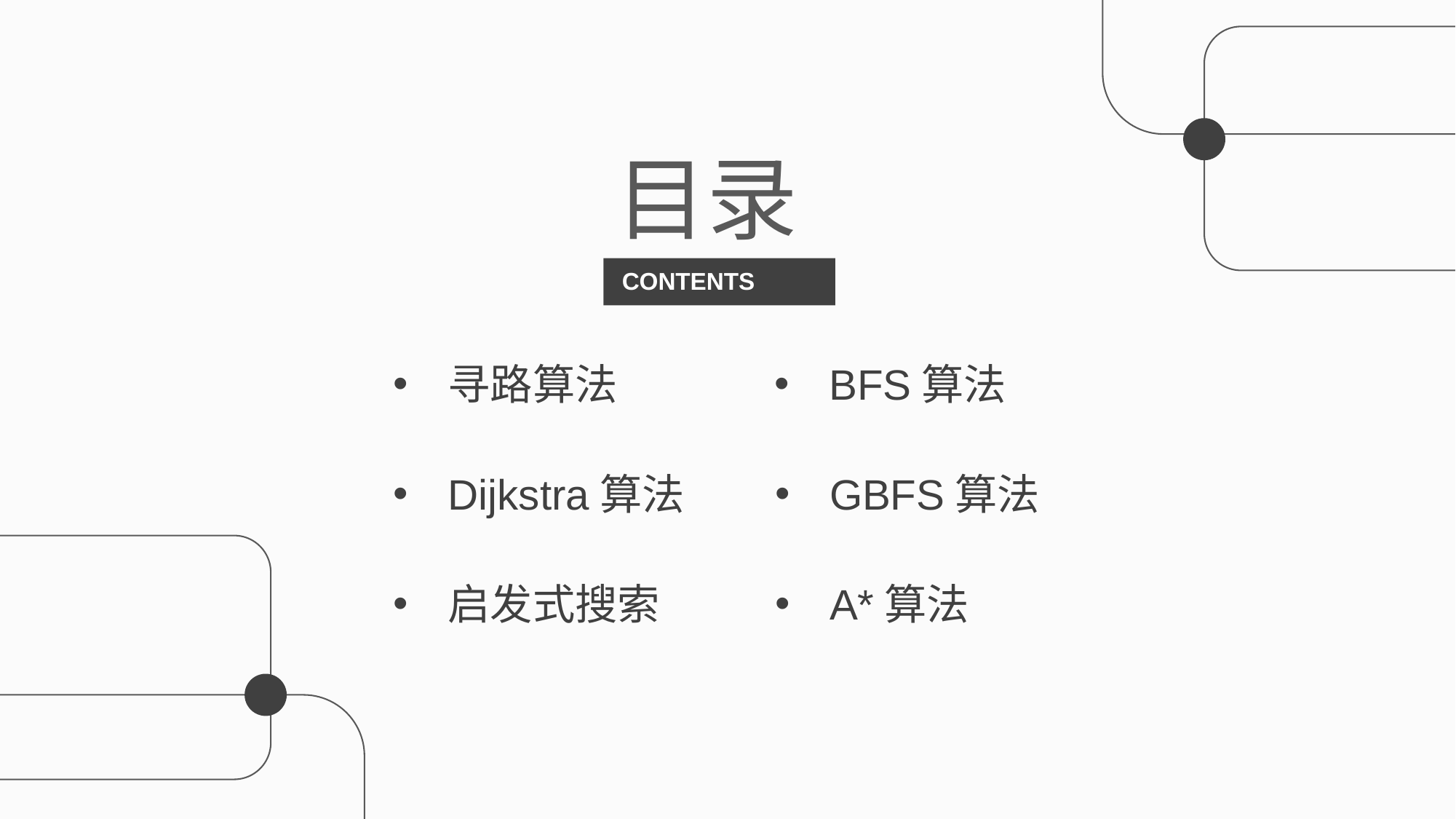

行业PPT模板http://www.1ppt.com/hangye/

目录

CONTENTS
寻路算法
BFS算法
Dijkstra算法
GBFS算法

启发式搜索
A*算法